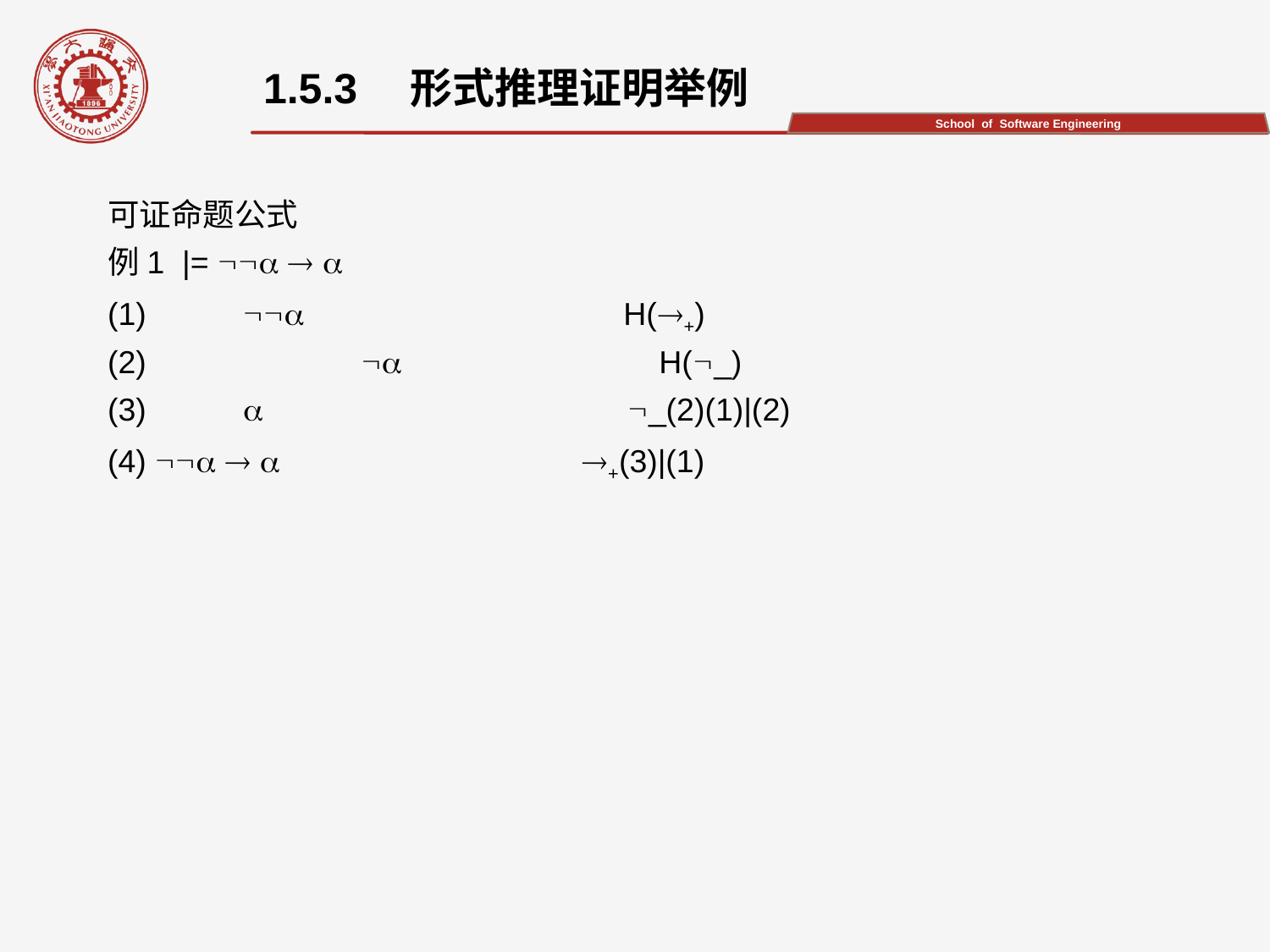

1.5.3　形式推理证明举例
可证命题公式
例1  |= ¬¬α → α
(1)	 ¬¬α                                    H(→+)
(2)		¬α                             H(¬_)
(3)	 α                                         ¬_(2)(1)|(2)
(4) ¬¬α → α                                  →+(3)|(1)